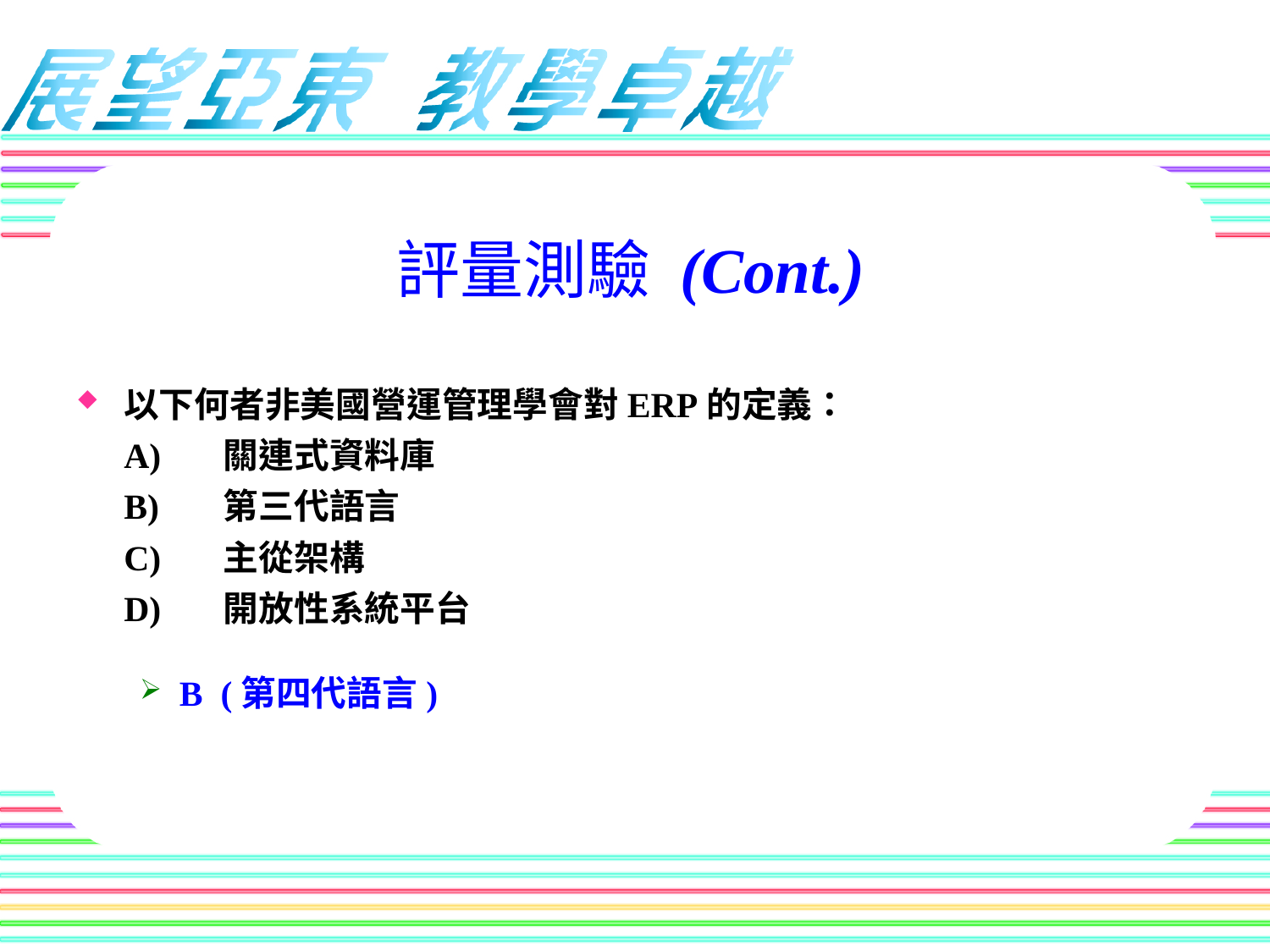

評量測驗 (Cont.)
以下何者非美國營運管理學會對ERP的定義：
A)	關連式資料庫
B) 	第三代語言
C)	主從架構
D)	開放性系統平台
B  (第四代語言)